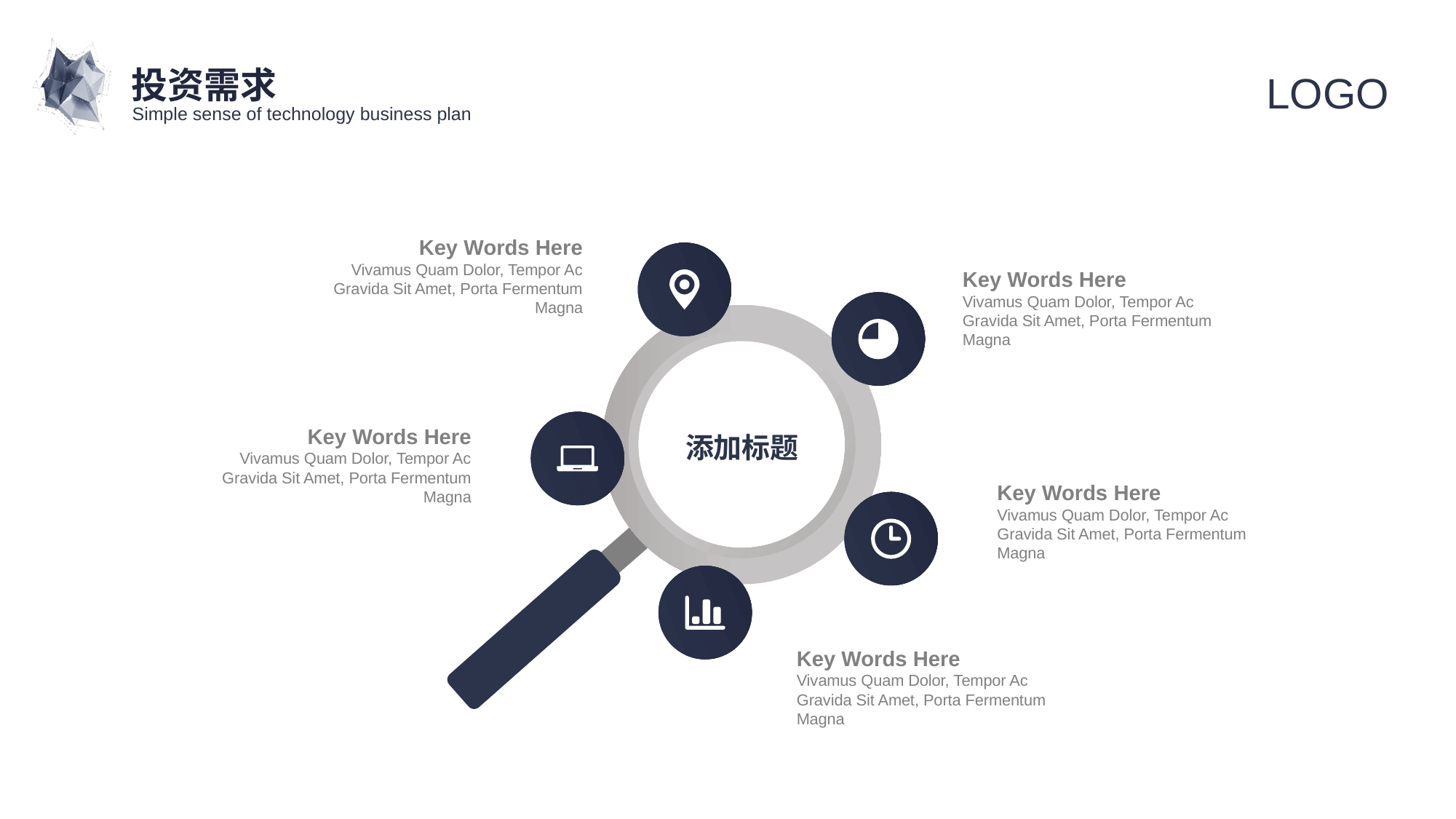

投资需求
Simple sense of technology business plan
Key Words Here
Vivamus Quam Dolor, Tempor Ac Gravida Sit Amet, Porta Fermentum Magna
Key Words Here
Vivamus Quam Dolor, Tempor Ac Gravida Sit Amet, Porta Fermentum Magna

添加标题

Key Words Here
Vivamus Quam Dolor, Tempor Ac Gravida Sit Amet, Porta Fermentum Magna
Key Words Here
Vivamus Quam Dolor, Tempor Ac Gravida Sit Amet, Porta Fermentum Magna
Key Words Here
Vivamus Quam Dolor, Tempor Ac Gravida Sit Amet, Porta Fermentum Magna